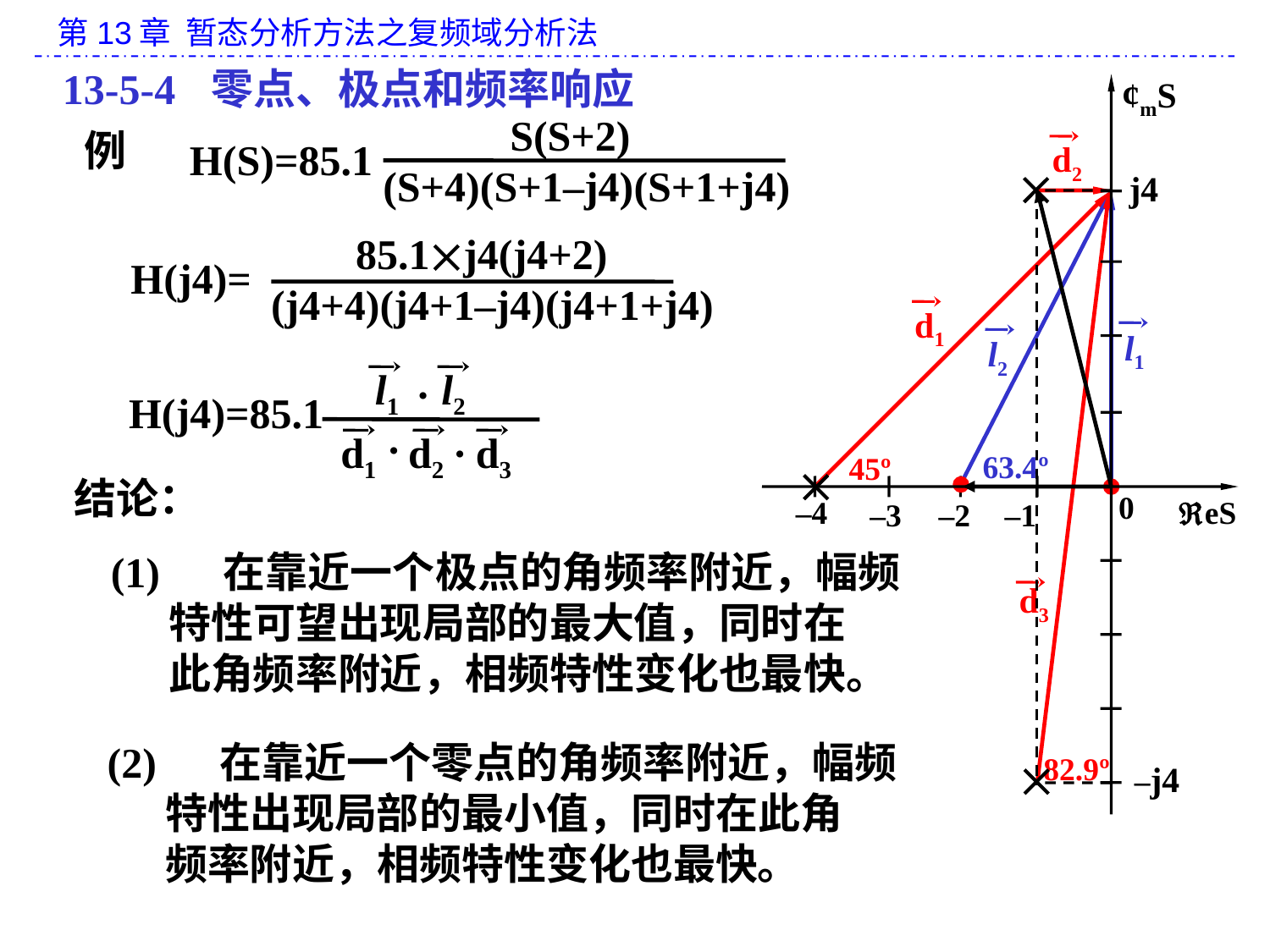

13-5-4 零点、极点和频率响应
¢mS

×
j4

×

0
ℜeS

–4
–1
–3
–2

×
–j4

            S(S+2)
(S+4)(S+1–j4)(S+1+j4)

H(S)=85.1
例
d2

d3

d1

l2

l1

        85.1×j4(j4+2)
(j4+4)(j4+1–j4)(j4+1+j4)

H(j4)=
     l1    l2

H(j4)=85.1

d1   d2   d3

 ·
 ·
 ·
63.4º
45º
结论：

(1)     在靠近一个极点的角频率附近，幅频
     特性可望出现局部的最大值，同时在
     此角频率附近，相频特性变化也最快。
(2)     在靠近一个零点的角频率附近，幅频
     特性出现局部的最小值，同时在此角
     频率附近，相频特性变化也最快。
82.9º